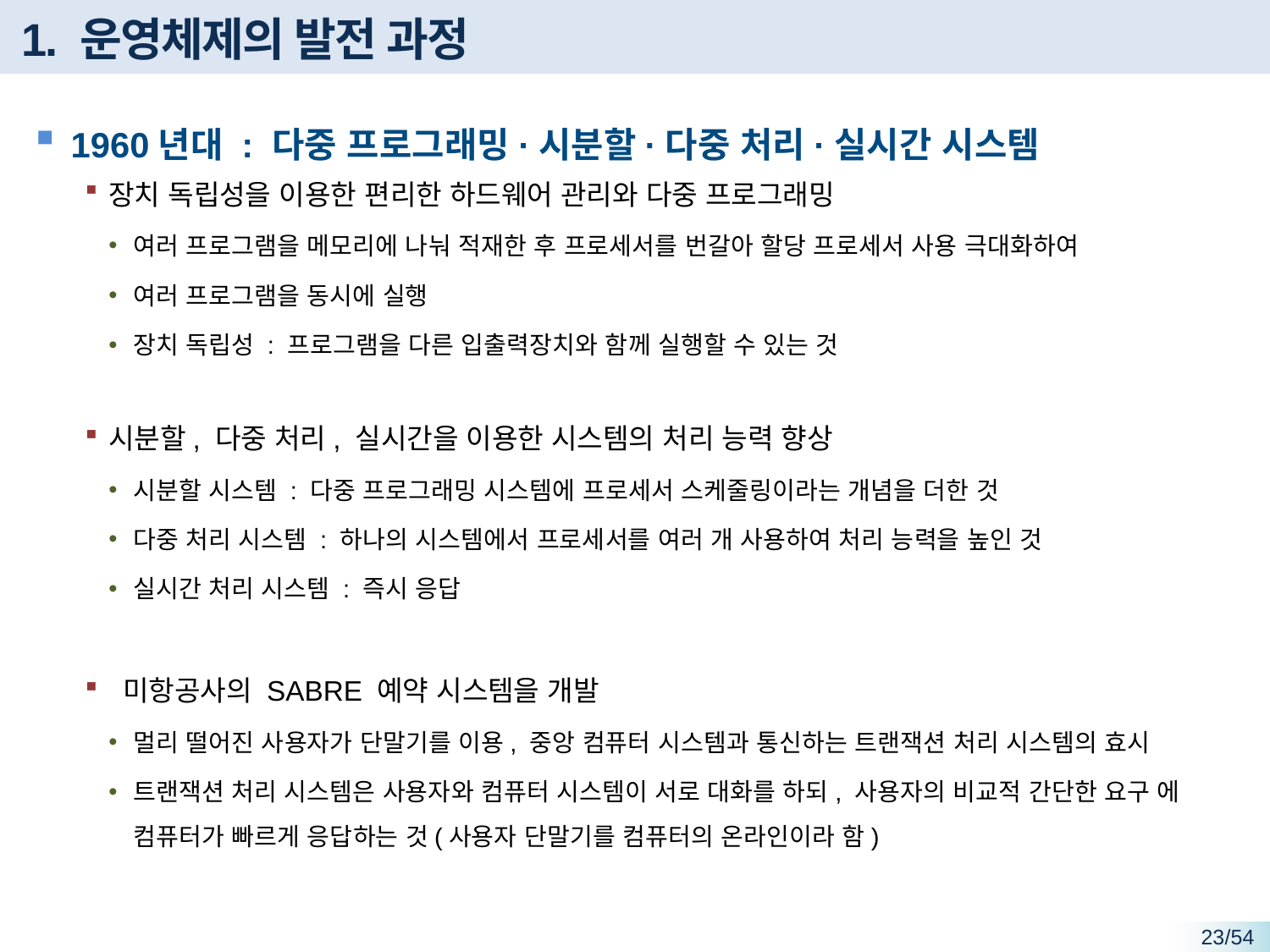

# 1. 운영체제의 발전 과정
1960년대 : 다중 프로그래밍·시분할·다중 처리·실시간 시스템
장치 독립성을 이용한 편리한 하드웨어 관리와 다중 프로그래밍
여러 프로그램을 메모리에 나눠 적재한 후 프로세서를 번갈아 할당 프로세서 사용 극대화하여
여러 프로그램을 동시에 실행
장치 독립성 : 프로그램을 다른 입출력장치와 함께 실행할 수 있는 것

시분할, 다중 처리, 실시간을 이용한 시스템의 처리 능력 향상
시분할 시스템 : 다중 프로그래밍 시스템에 프로세서 스케줄링이라는 개념을 더한 것
다중 처리 시스템 : 하나의 시스템에서 프로세서를 여러 개 사용하여 처리 능력을 높인 것
실시간 처리 시스템 : 즉시 응답

 미항공사의 SABRE 예약 시스템을 개발
멀리 떨어진 사용자가 단말기를 이용, 중앙 컴퓨터 시스템과 통신하는 트랜잭션 처리 시스템의 효시
트랜잭션 처리 시스템은 사용자와 컴퓨터 시스템이 서로 대화를 하되, 사용자의 비교적 간단한 요구 에 컴퓨터가 빠르게 응답하는 것(사용자 단말기를 컴퓨터의 온라인이라 함)